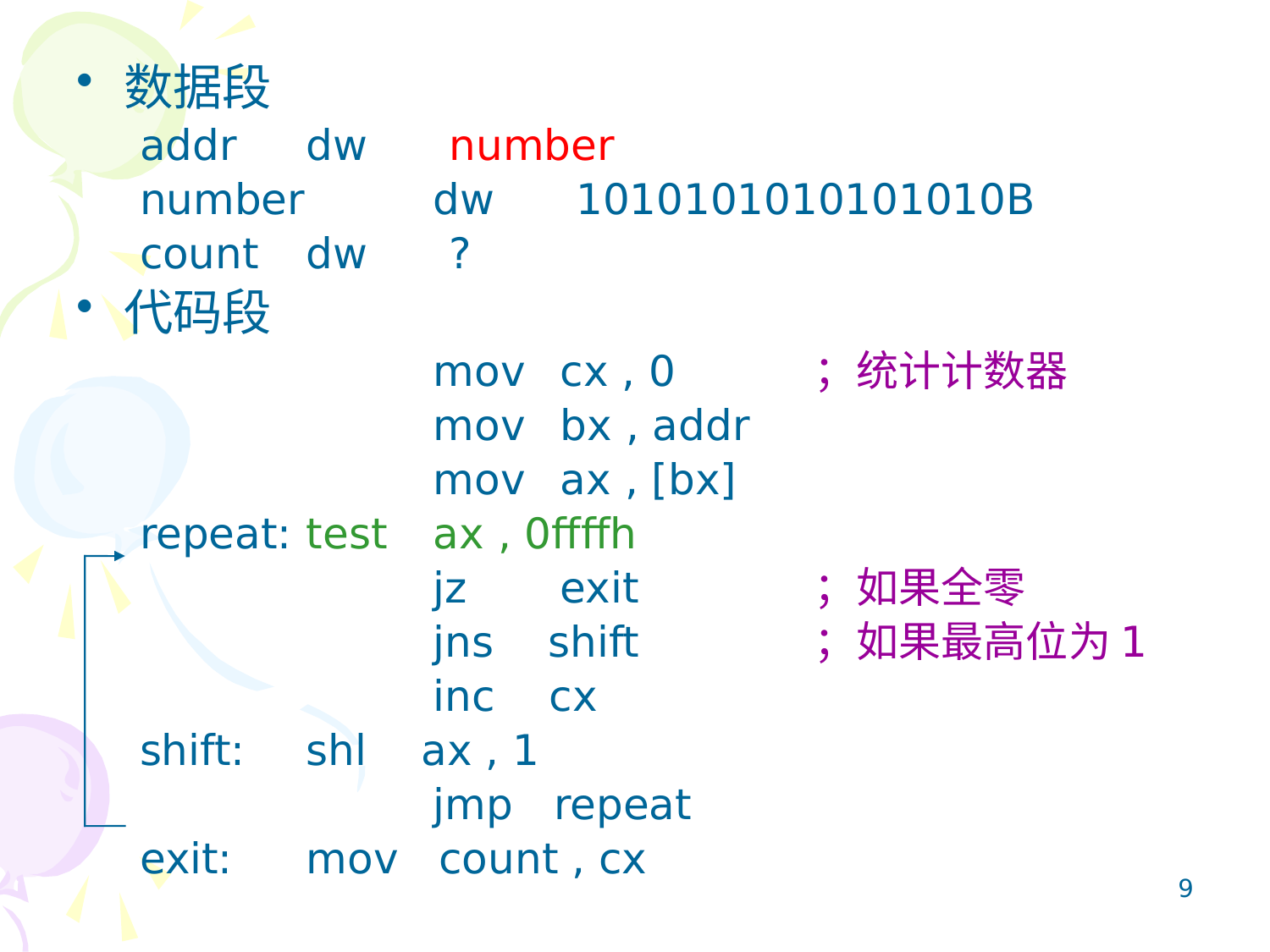

数据段
addr  	dw      number
number 	dw      1010101010101010B
count   	dw      ?
代码段
			mov	cx , 0		；统计计数器
			mov	bx , addr
			mov	ax , [bx]
repeat: 	test	ax , 0ffffh
			jz      	exit		；如果全零
			jns    shift		；如果最高位为1
			inc    cx
shift:  	shl    ax , 1
			jmp   repeat
exit:   	mov   count , cx

9